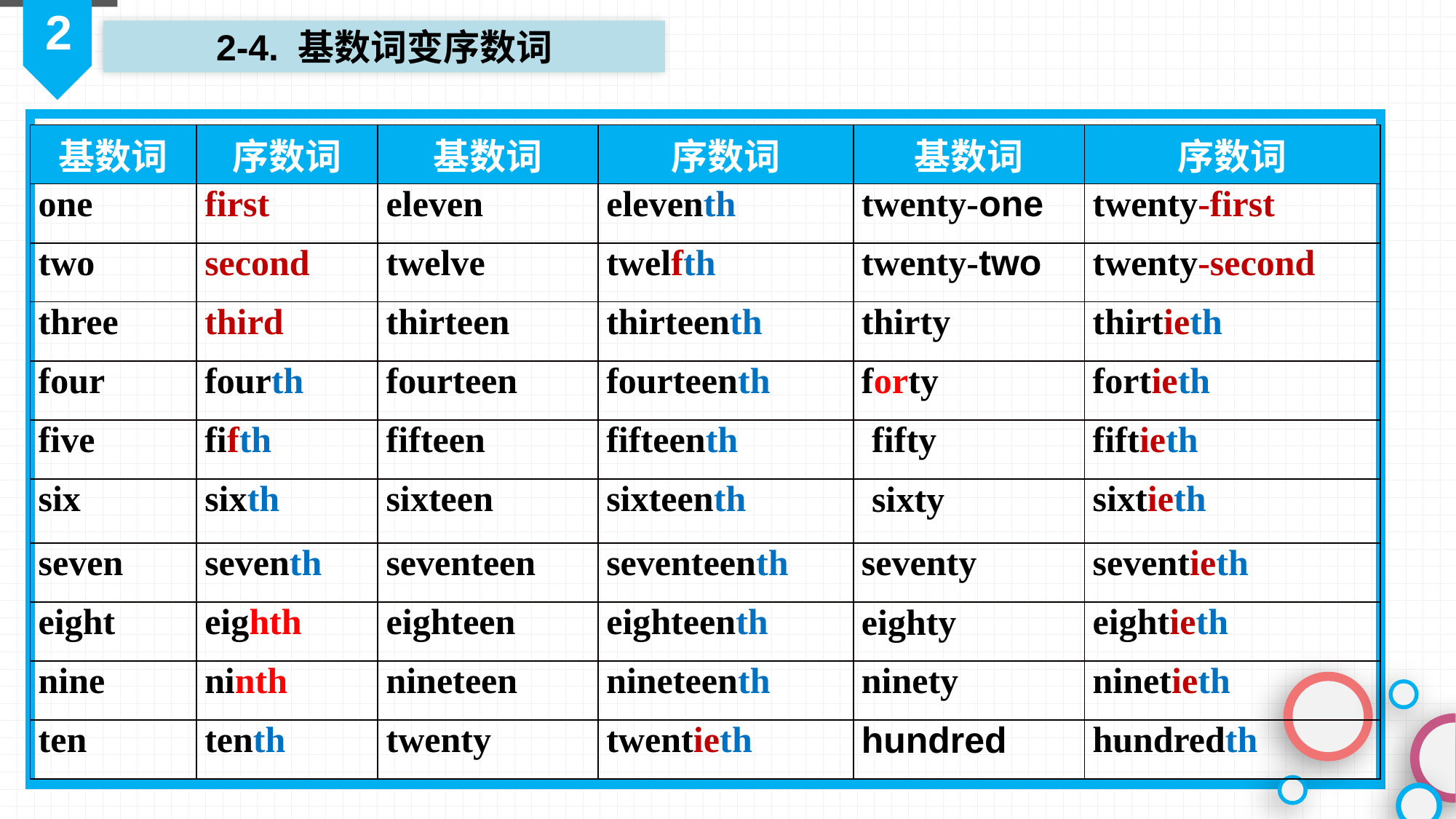

2
2-4. 基数词变序数词

| 基数词 | 序数词 | 基数词 | 序数词 | 基数词 | 序数词 |
| --- | --- | --- | --- | --- | --- |
| one | first | eleven | eleventh | twenty-one | twenty-first |
| two | second | twelve | twelfth | twenty-two | twenty-second |
| three | third | thirteen | thirteenth | thirty | thirtieth |
| four | fourth | fourteen | fourteenth | forty | fortieth |
| five | fifth | fifteen | fifteenth | fifty | fiftieth |
| six | sixth | sixteen | sixteenth | sixty | sixtieth |
| seven | seventh | seventeen | seventeenth | seventy | seventieth |
| eight | eighth | eighteen | eighteenth | eighty | eightieth |
| nine | ninth | nineteen | nineteenth | ninety | ninetieth |
| ten | tenth | twenty | twentieth | hundred | hundredth |